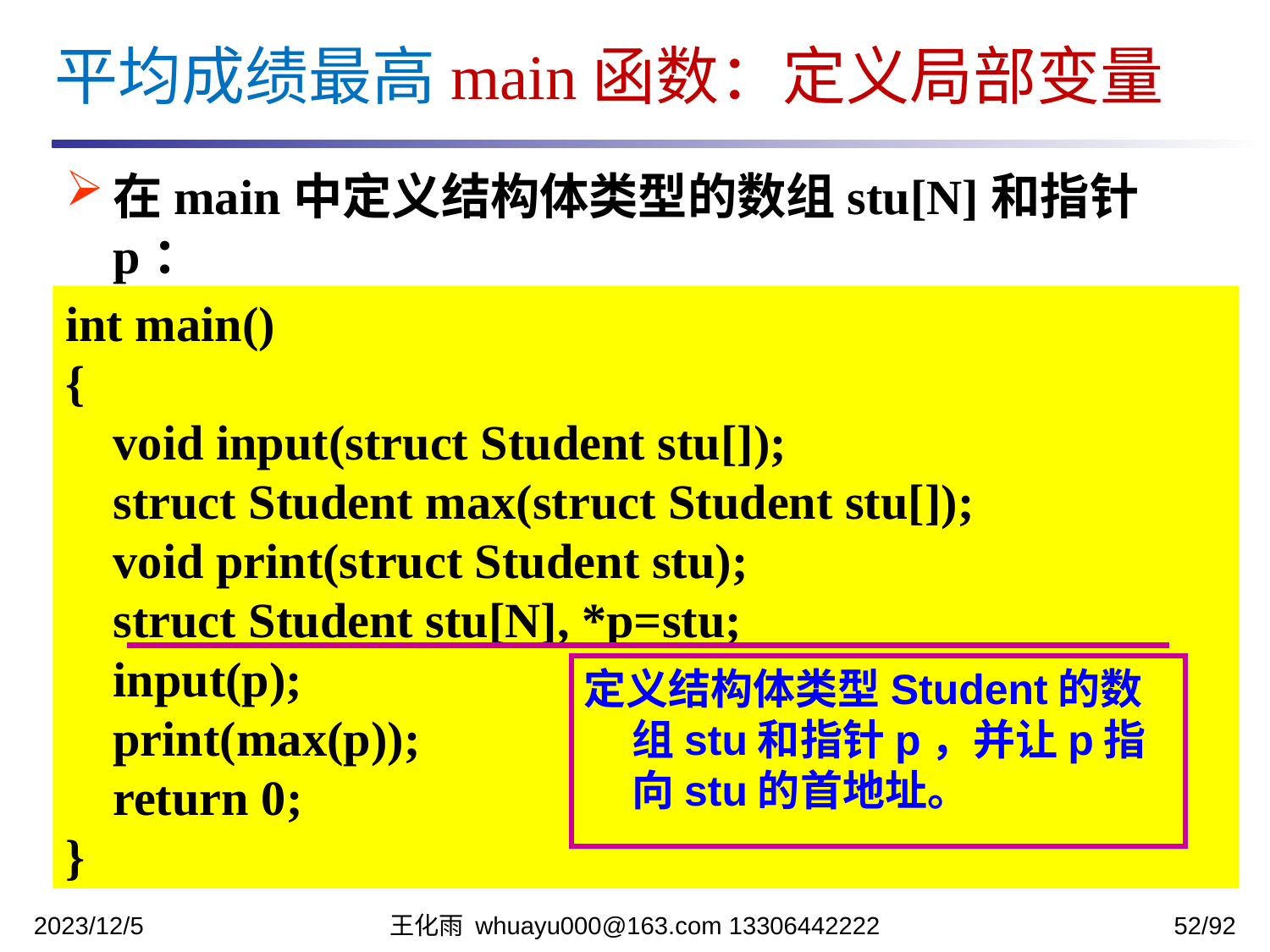

平均成绩最高main函数：定义局部变量
在main中定义结构体类型的数组stu[N]和指针p：
int main()
{
	void input(struct Student stu[]);
	struct Student max(struct Student stu[]);
	void print(struct Student stu);
	struct Student stu[N], *p=stu;
	input(p);
	print(max(p));
	return 0;
}
定义结构体类型Student的数组stu和指针p，并让p指向stu的首地址。
2023/12/5
王化雨 whuayu000@163.com 13306442222
52/92